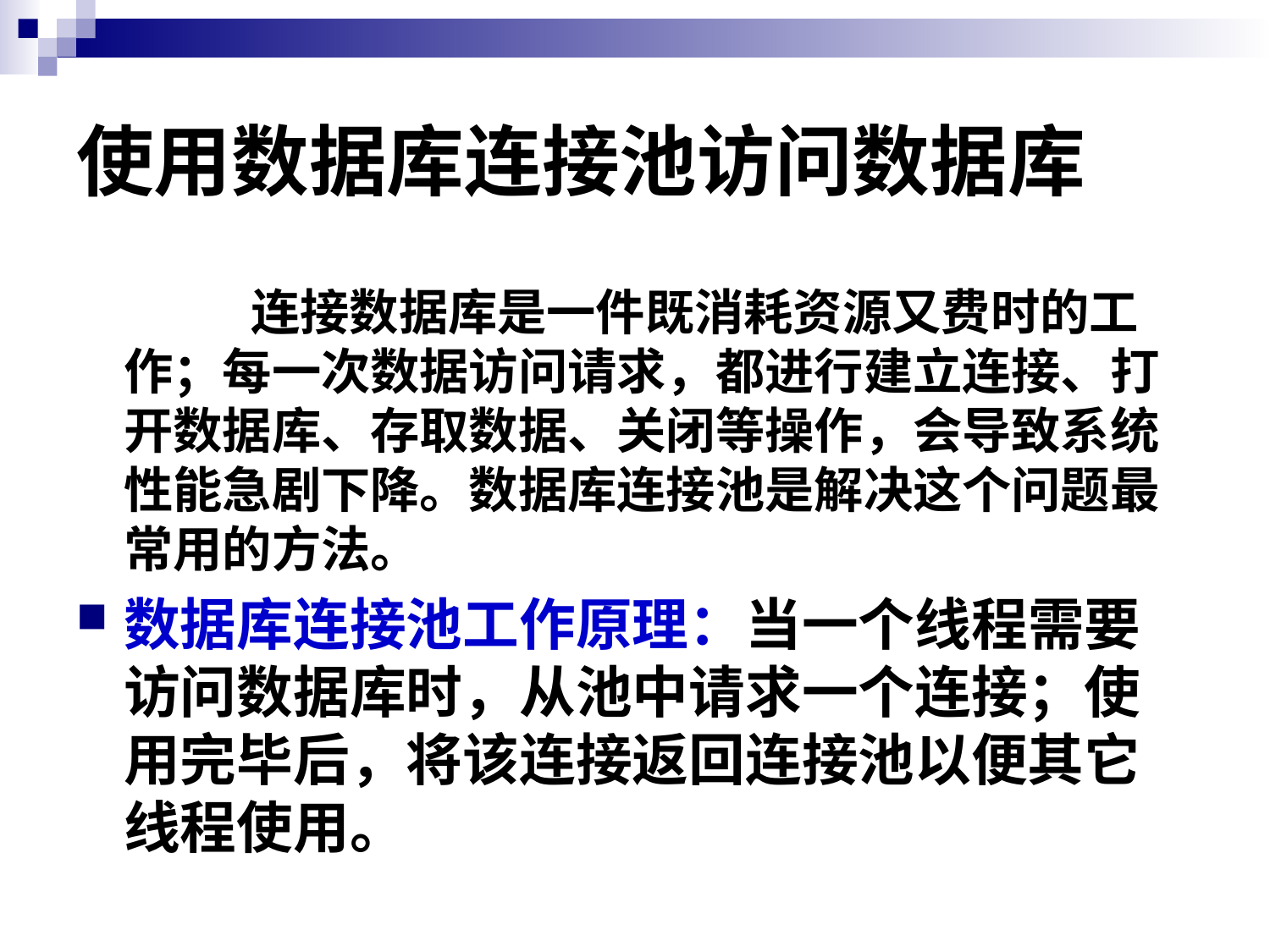

# 使用数据库连接池访问数据库
		连接数据库是一件既消耗资源又费时的工作；每一次数据访问请求，都进行建立连接、打开数据库、存取数据、关闭等操作，会导致系统性能急剧下降。数据库连接池是解决这个问题最常用的方法。
数据库连接池工作原理：当一个线程需要访问数据库时，从池中请求一个连接；使用完毕后，将该连接返回连接池以便其它线程使用。
18